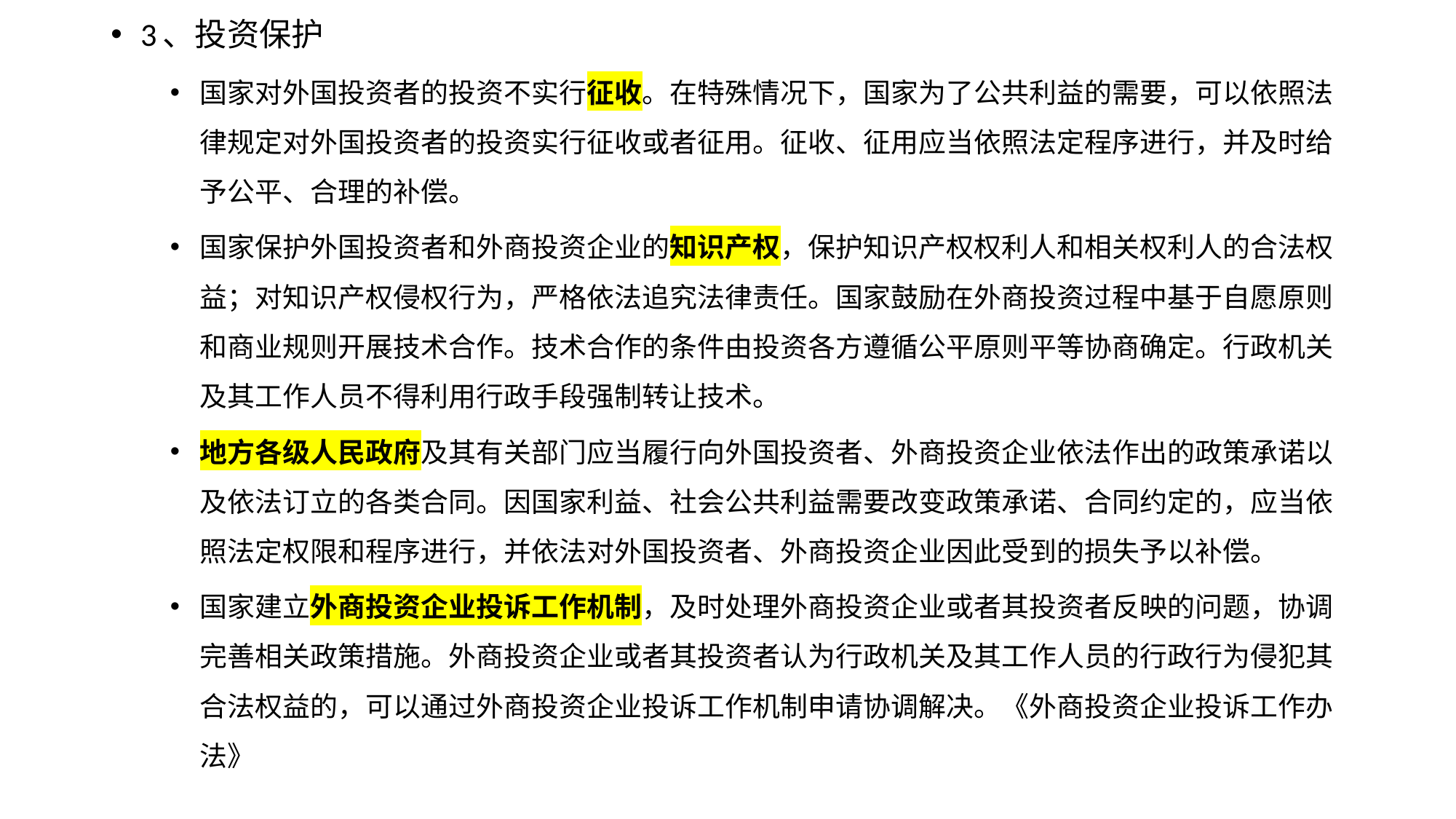

3、投资保护
国家对外国投资者的投资不实行征收。在特殊情况下，国家为了公共利益的需要，可以依照法律规定对外国投资者的投资实行征收或者征用。征收、征用应当依照法定程序进行，并及时给予公平、合理的补偿。
国家保护外国投资者和外商投资企业的知识产权，保护知识产权权利人和相关权利人的合法权益；对知识产权侵权行为，严格依法追究法律责任。国家鼓励在外商投资过程中基于自愿原则和商业规则开展技术合作。技术合作的条件由投资各方遵循公平原则平等协商确定。行政机关及其工作人员不得利用行政手段强制转让技术。
地方各级人民政府及其有关部门应当履行向外国投资者、外商投资企业依法作出的政策承诺以及依法订立的各类合同。因国家利益、社会公共利益需要改变政策承诺、合同约定的，应当依照法定权限和程序进行，并依法对外国投资者、外商投资企业因此受到的损失予以补偿。
国家建立外商投资企业投诉工作机制，及时处理外商投资企业或者其投资者反映的问题，协调完善相关政策措施。外商投资企业或者其投资者认为行政机关及其工作人员的行政行为侵犯其合法权益的，可以通过外商投资企业投诉工作机制申请协调解决。《外商投资企业投诉工作办法》
#